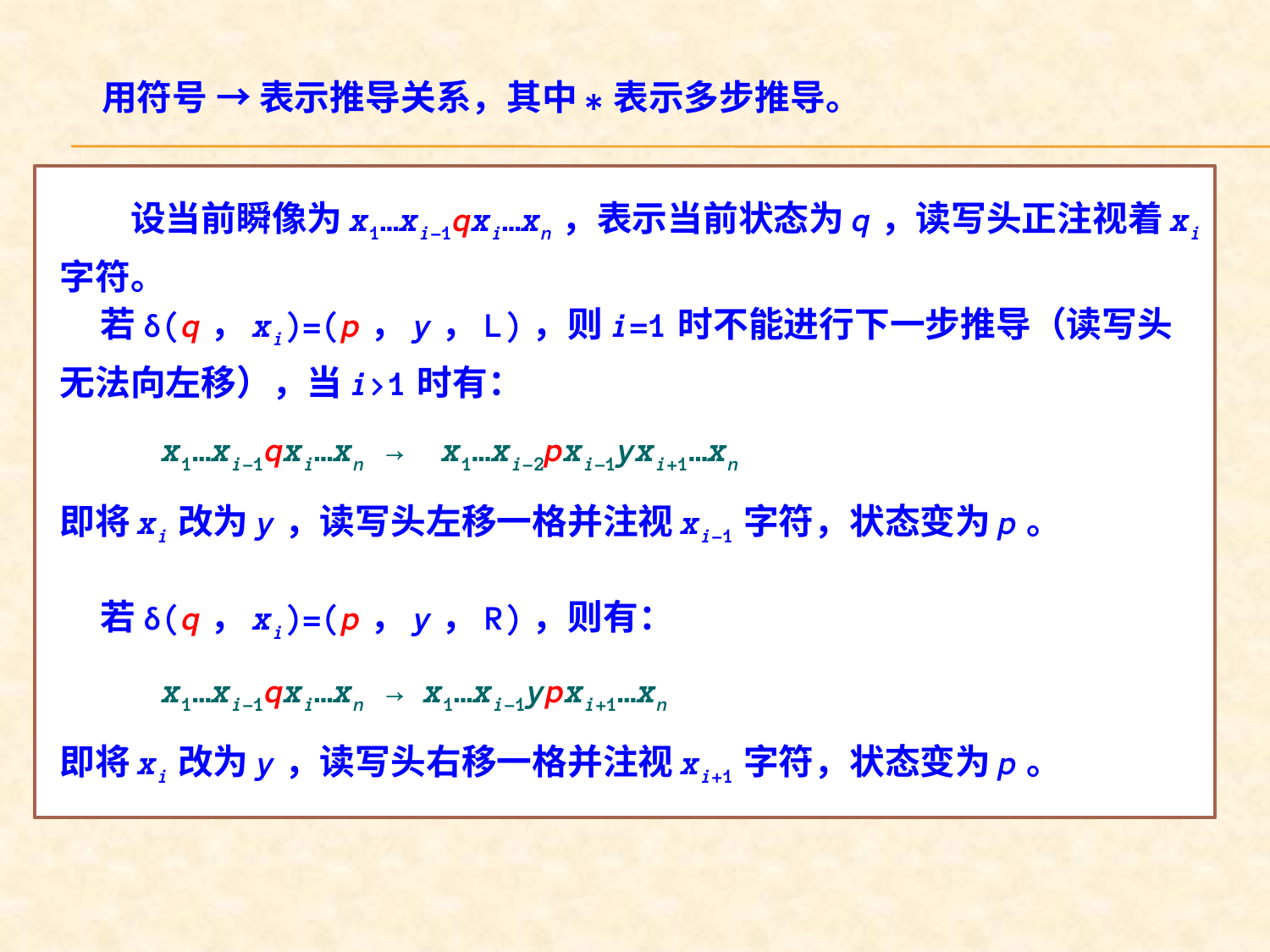

用符号 → 表示推导关系，其中*表示多步推导。
　　设当前瞬像为x1…xi-1qxi…xn，表示当前状态为q，读写头正注视着xi字符。
    若δ(q，xi)=(p，y，L)，则i=1时不能进行下一步推导（读写头无法向左移），当i>1时有：
　　   x1…xi-1qxi…xn →　x1…xi-2pxi-1yxi+1…xn
即将xi改为y，读写头左移一格并注视xi-1字符，状态变为p。
    若δ(q，xi)=(p，y，R)，则有：
　　   x1…xi-1qxi…xn → x1…xi-1ypxi+1…xn
即将xi改为y，读写头右移一格并注视xi+1字符，状态变为p。